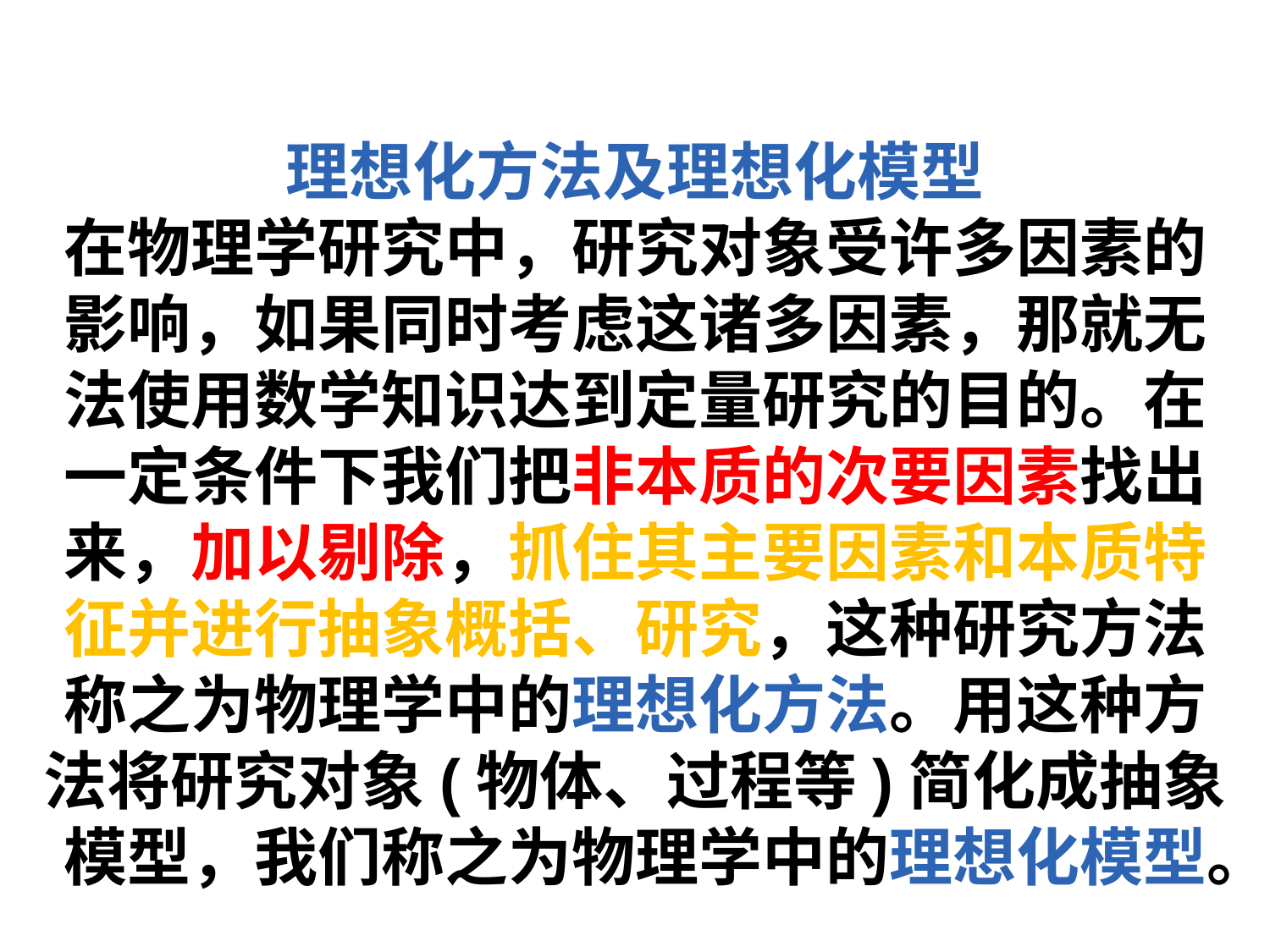

# 理想化方法及理想化模型 在物理学研究中，研究对象受许多因素的影响，如果同时考虑这诸多因素，那就无法使用数学知识达到定量研究的目的。在一定条件下我们把非本质的次要因素找出来，加以剔除，抓住其主要因素和本质特征并进行抽象概括、研究，这种研究方法称之为物理学中的理想化方法。用这种方法将研究对象(物体、过程等)简化成抽象模型，我们称之为物理学中的理想化模型。